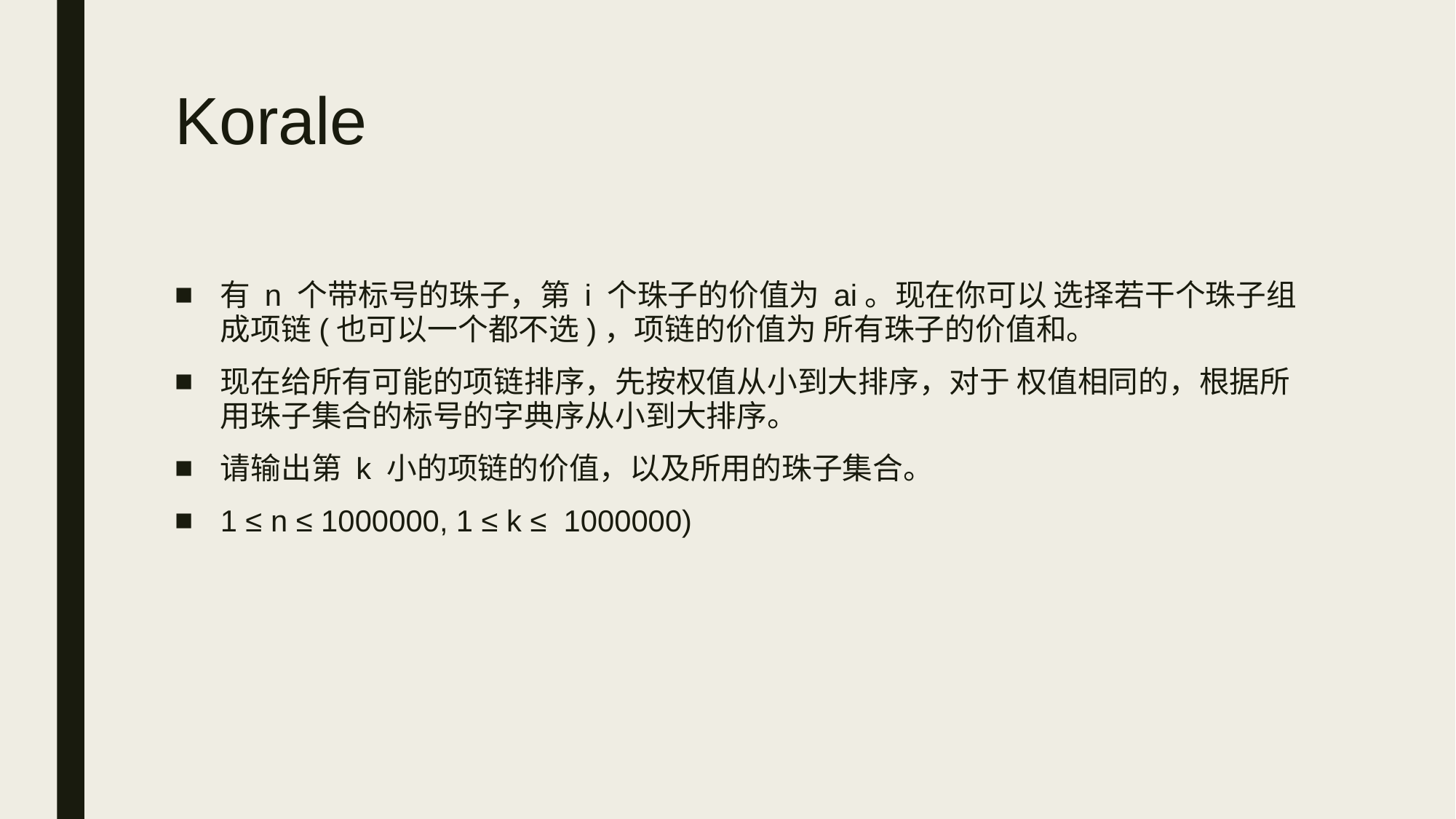

# Korale
有 n 个带标号的珠子，第 i 个珠子的价值为 ai。现在你可以 选择若干个珠子组成项链(也可以一个都不选)，项链的价值为 所有珠子的价值和。
现在给所有可能的项链排序，先按权值从小到大排序，对于 权值相同的，根据所用珠子集合的标号的字典序从小到大排序。
请输出第 k 小的项链的价值，以及所用的珠子集合。
1 ≤ n ≤ 1000000, 1 ≤ k ≤  1000000)